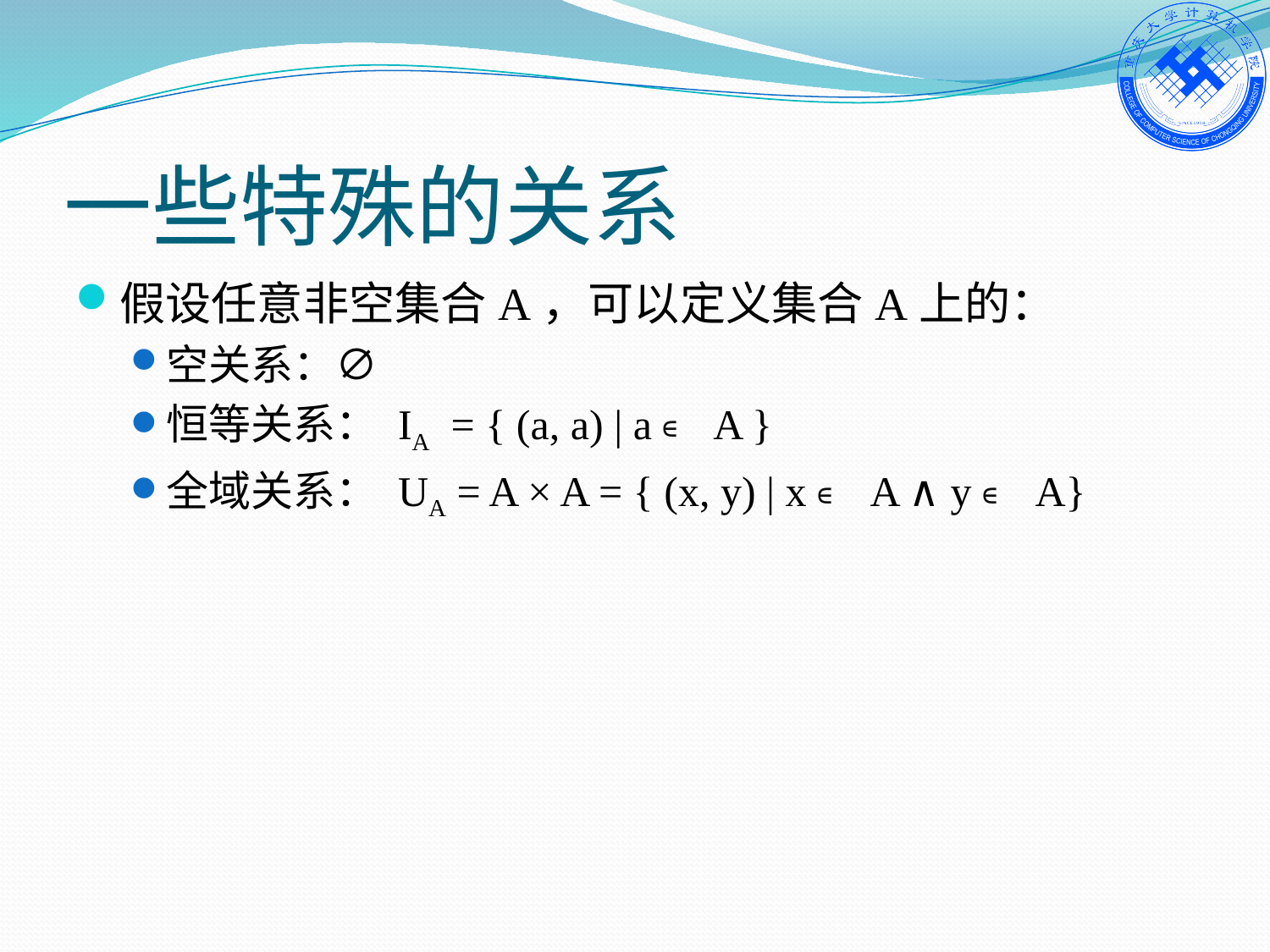

# 一些特殊的关系
假设任意非空集合A，可以定义集合A上的：
空关系：∅
恒等关系： IA  = { (a, a) | a ∊ A }
全域关系： UA = A × A = { (x, y) | x ∊ A ∧ y ∊ A}